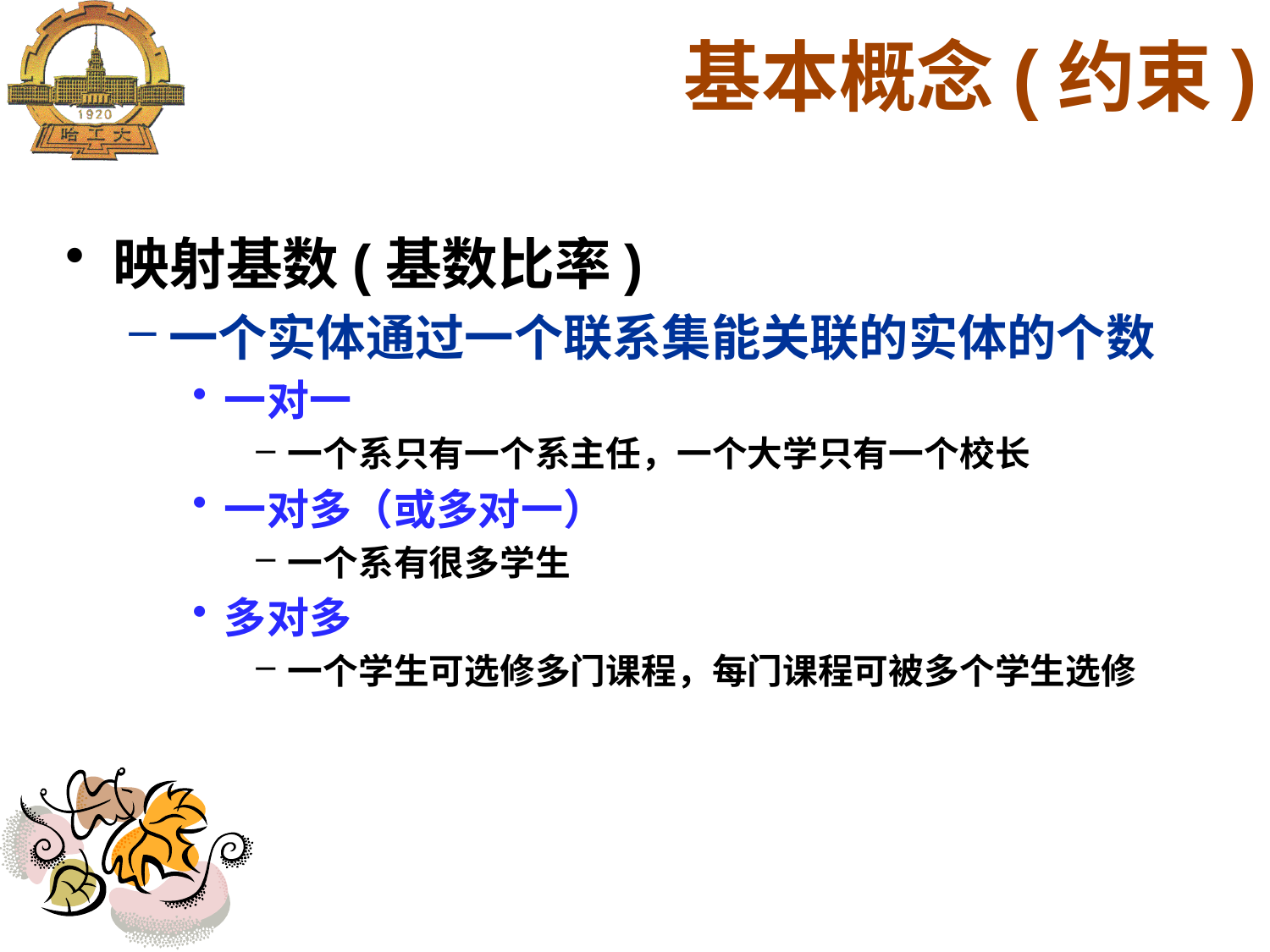

映射基数(基数比率)
一个实体通过一个联系集能关联的实体的个数
一对一
一个系只有一个系主任，一个大学只有一个校长
一对多（或多对一）
一个系有很多学生
多对多
一个学生可选修多门课程，每门课程可被多个学生选修
基本概念(约束)